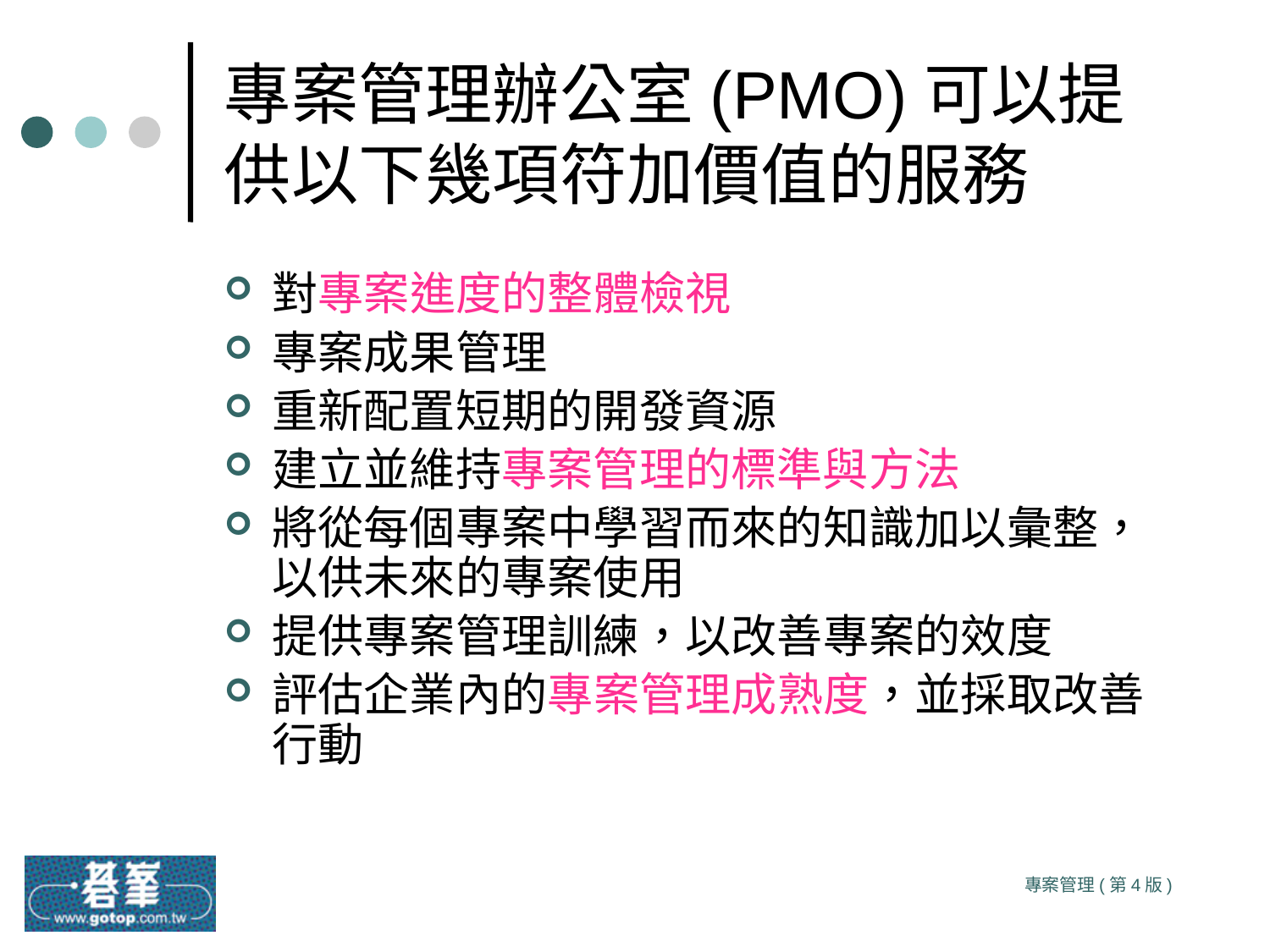

# 專案管理辦公室(PMO)可以提供以下幾項符加價值的服務
對專案進度的整體檢視
專案成果管理
重新配置短期的開發資源
建立並維持專案管理的標準與方法
將從每個專案中學習而來的知識加以彙整，以供未來的專案使用
提供專案管理訓練，以改善專案的效度
評估企業內的專案管理成熟度，並採取改善行動
專案管理(第4版)